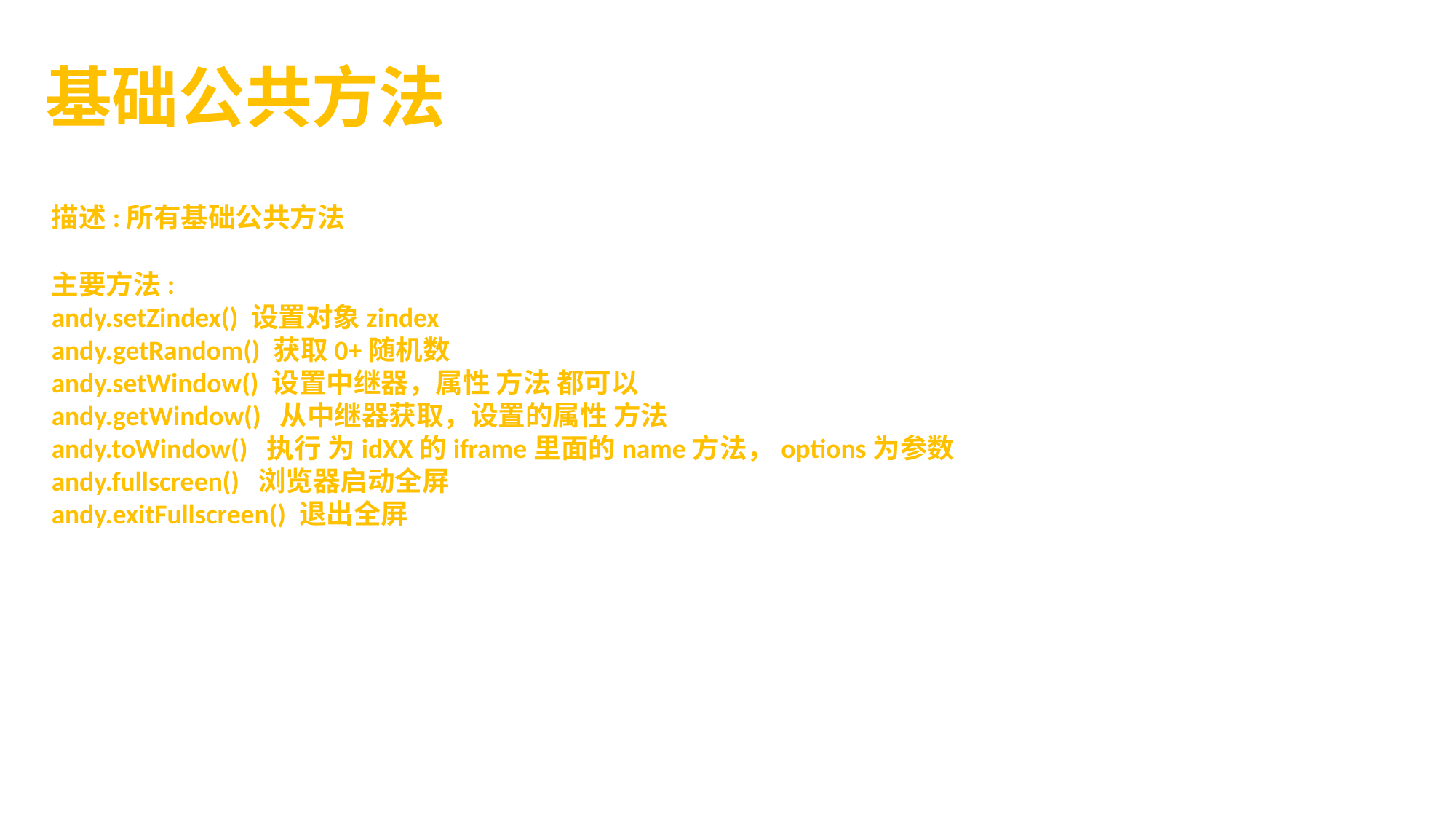

# 基础公共方法
描述:所有基础公共方法
主要方法:
andy.setZindex() 设置对象zindex
andy.getRandom() 获取0+随机数
andy.setWindow() 设置中继器，属性 方法 都可以
andy.getWindow()  从中继器获取，设置的属性 方法
andy.toWindow()  执行 为idXX的iframe里面的name方法，options为参数
andy.fullscreen()  浏览器启动全屏
andy.exitFullscreen() 退出全屏